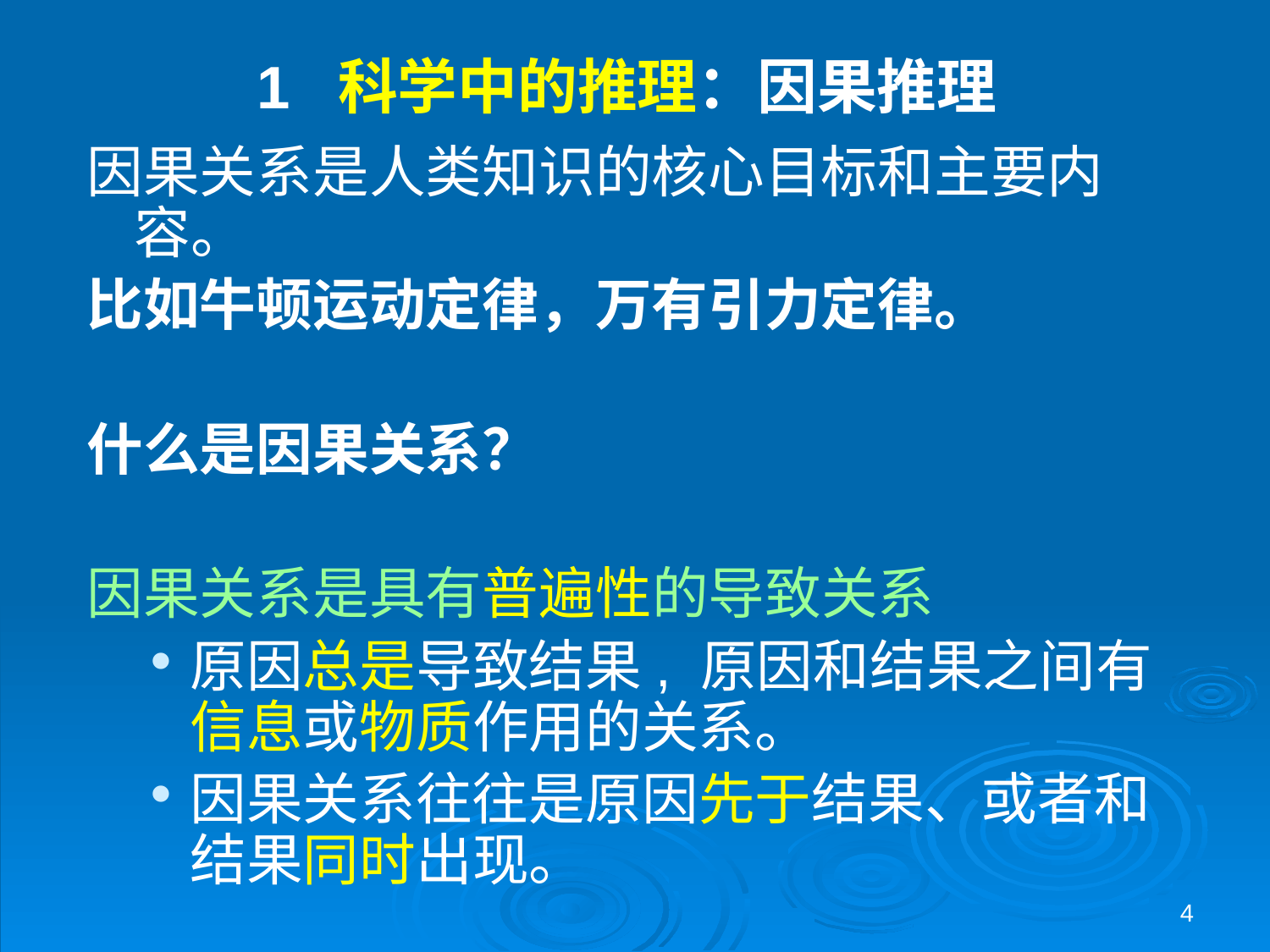

1  科学中的推理：因果推理
因果关系是人类知识的核心目标和主要内容。
比如牛顿运动定律，万有引力定律。

什么是因果关系？

因果关系是具有普遍性的导致关系
原因总是导致结果, 原因和结果之间有信息或物质作用的关系。
因果关系往往是原因先于结果、或者和结果同时出现。

4